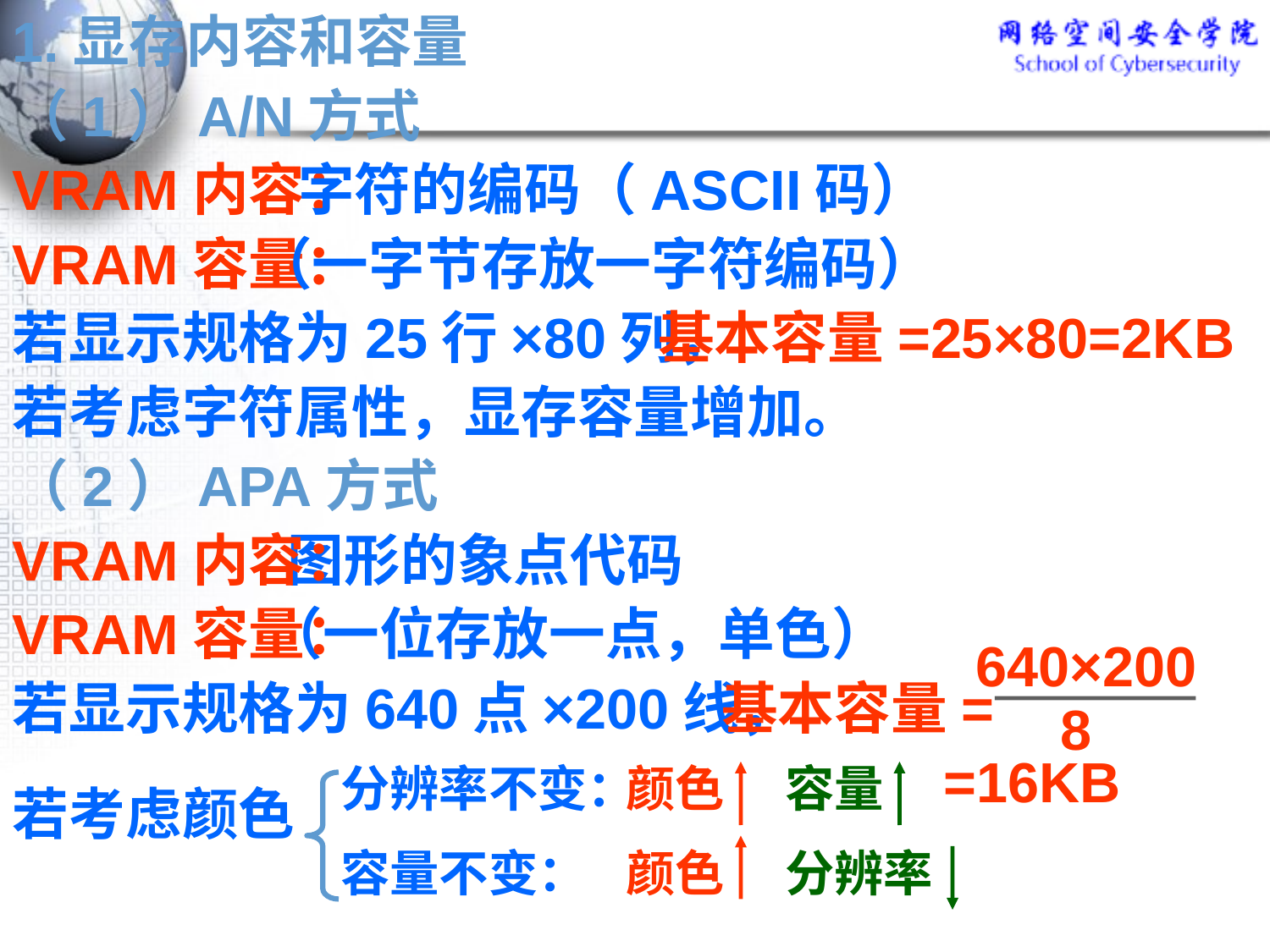

1.显存内容和容量
（1）A/N方式
VRAM内容：
字符的编码（ASCII码）
VRAM容量：
（一字节存放一字符编码）
若显示规格为25行×80列，
基本容量=25×80=2KB
若考虑字符属性，显存容量增加。
（2）APA方式
VRAM内容：
图形的象点代码
VRAM容量：
（一位存放一点，单色）
640×200
若显示规格为640点×200线，
基本容量=
8

=16KB
分辨率不变：
颜色
容量

若考虑颜色

容量不变：
颜色

分辨率